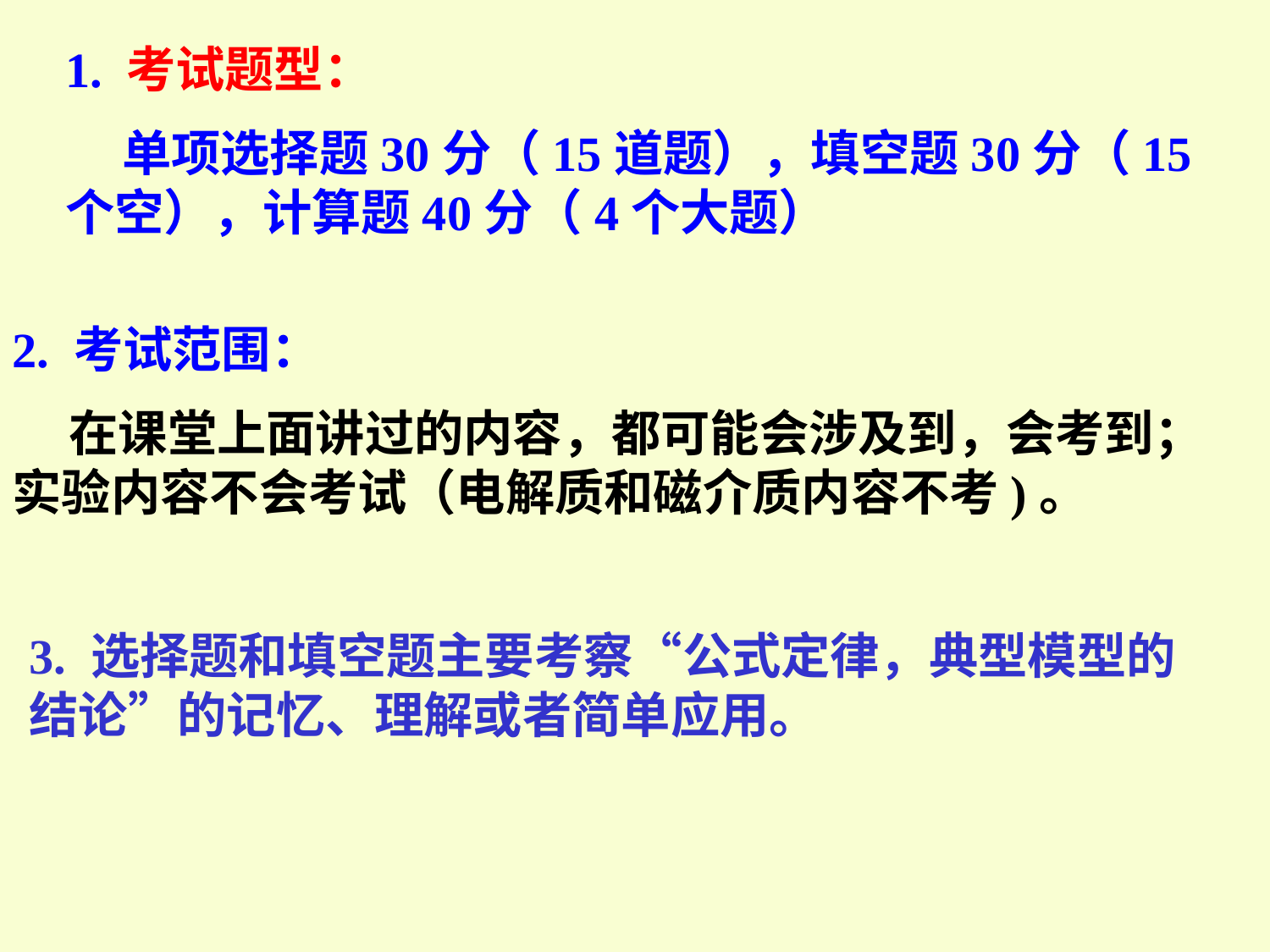

1. 考试题型：
    单项选择题30分（15道题），填空题30分（15个空），计算题40分（4个大题）
2. 考试范围：
    在课堂上面讲过的内容，都可能会涉及到，会考到；实验内容不会考试（电解质和磁介质内容不考)。
3. 选择题和填空题主要考察“公式定律，典型模型的结论”的记忆、理解或者简单应用。